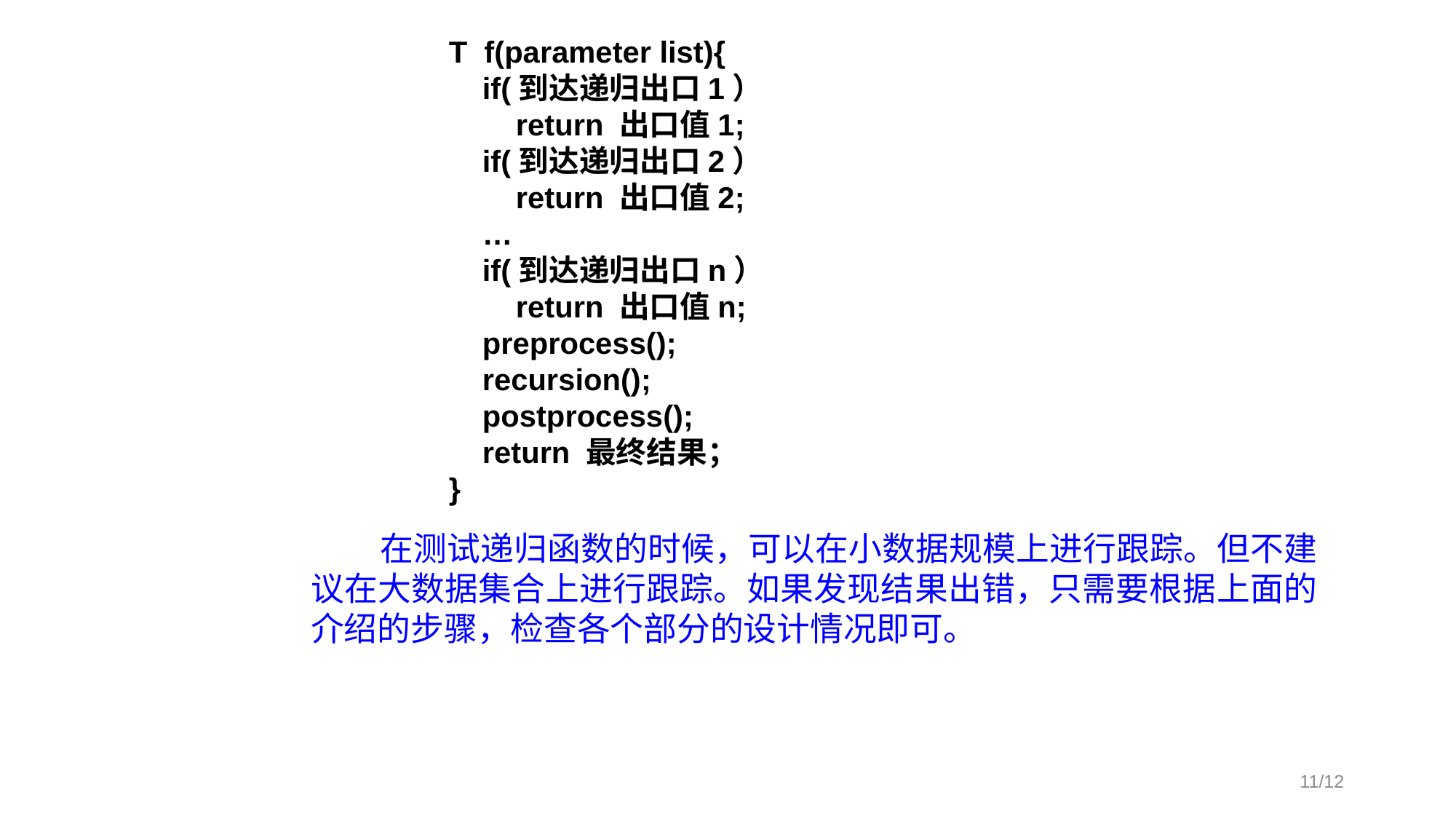

T  f(parameter list){
    if(到达递归出口1）
        return 出口值1;
    if(到达递归出口2）
        return 出口值2;
    …
    if(到达递归出口n）
        return 出口值n;
    preprocess();
    recursion();
    postprocess();
    return 最终结果；
}
        在测试递归函数的时候，可以在小数据规模上进行跟踪。但不建议在大数据集合上进行跟踪。如果发现结果出错，只需要根据上面的介绍的步骤，检查各个部分的设计情况即可。
11/12